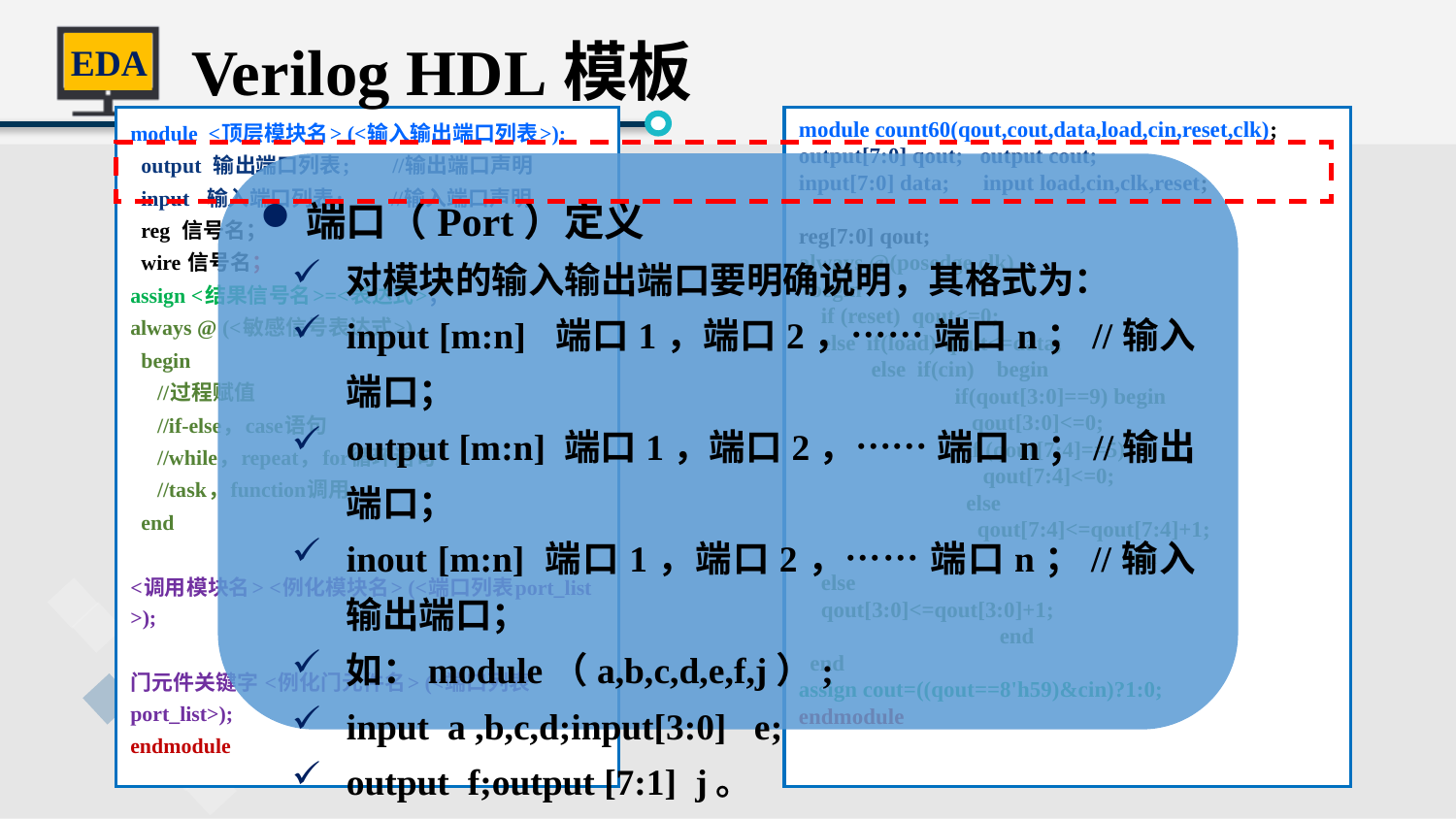

Verilog HDL模板
module  <顶层模块名> (<输入输出端口列表>);
  output  输出端口列表;        //输出端口声明
  input   输入端口列表;         //输入端口声明
  reg  信号名；
  wire 信号名；
assign <结果信号名>=<表达式>；
always @ (<敏感信号表达式>)
  begin
     //过程赋值
     //if-else，case语句
     //while，repeat，for循环语句
     //task，function调用
  end

<调用模块名> <例化模块名> (<端口列表port_list >);

门元件关键字 <例化门元件名> (<端口列表port_list>);
endmodule

module count60(qout,cout,data,load,cin,reset,clk);
output[7:0] qout;   output cout;
input[7:0] data;      input load,cin,clk,reset;

reg[7:0] qout;
always @(posedge clk)
  begin
    if (reset)  qout<=0;
    else  if(load)	qout<=data;
             else  if(cin)    begin
                            if(qout[3:0]==9) begin
                               qout[3:0]<=0;
                              if (qout[7:4]==5)
                                 qout[7:4]<=0;
                              else
                                qout[7:4]<=qout[7:4]+1;
                                                          end
    else
    qout[3:0]<=qout[3:0]+1;
                                    end
  end
assign cout=((qout==8'h59)&cin)?1:0;
endmodule

端口（Port）定义
对模块的输入输出端口要明确说明，其格式为：
input [m:n]  端口1，端口2，…… 端口n；//输入端口；
output [m:n] 端口1，端口2，…… 端口n；//输出端口；
inout [m:n] 端口1，端口2，…… 端口n；//输入输出端口；
如：module（a,b,c,d,e,f,j）;
input  a ,b,c,d;input[3:0]   e;
output  f;output [7:1]  j。